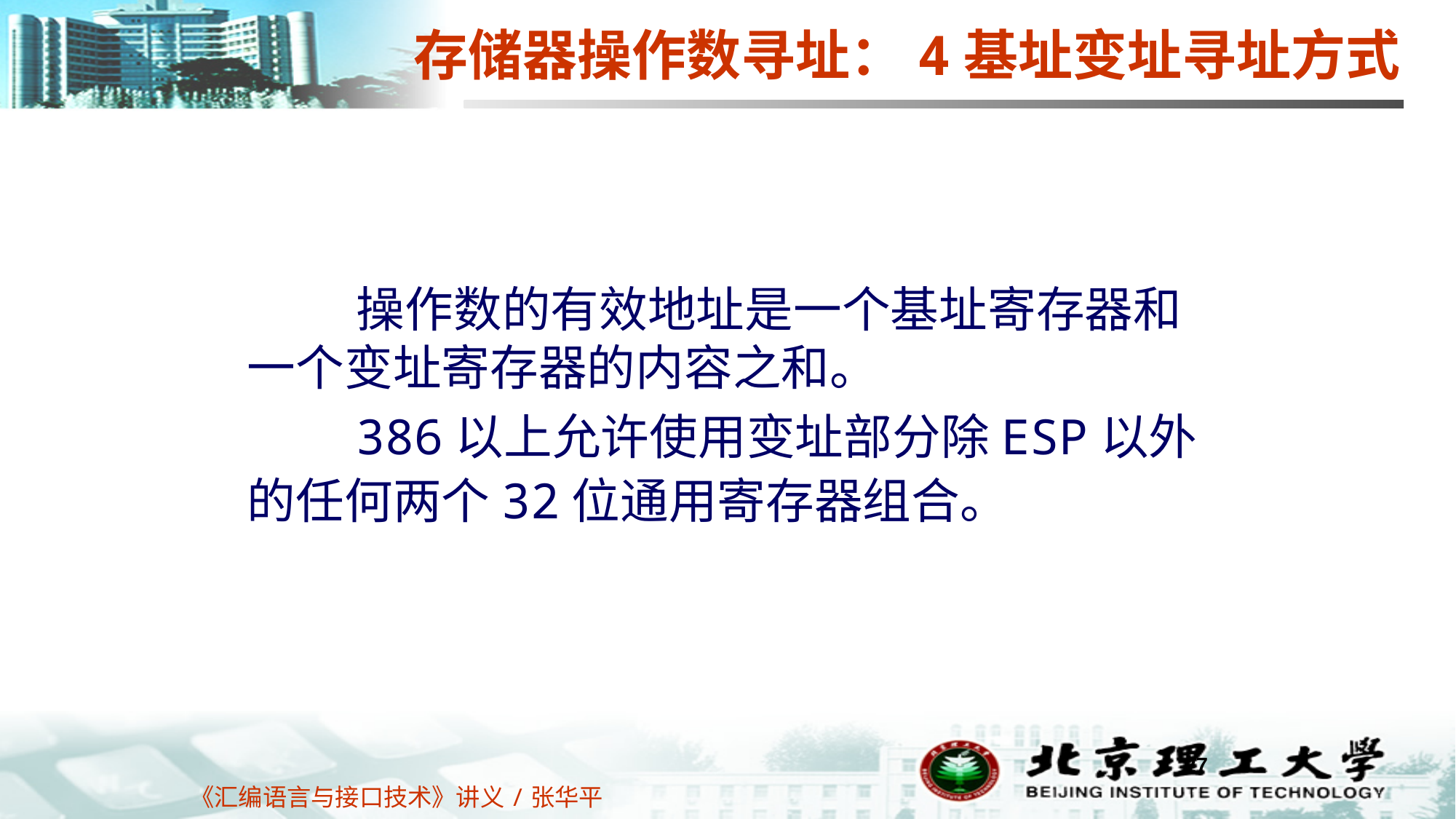

存储器操作数寻址：4基址变址寻址方式
	操作数的有效地址是一个基址寄存器和一个变址寄存器的内容之和。
	386以上允许使用变址部分除ESP以外的任何两个32位通用寄存器组合。
27